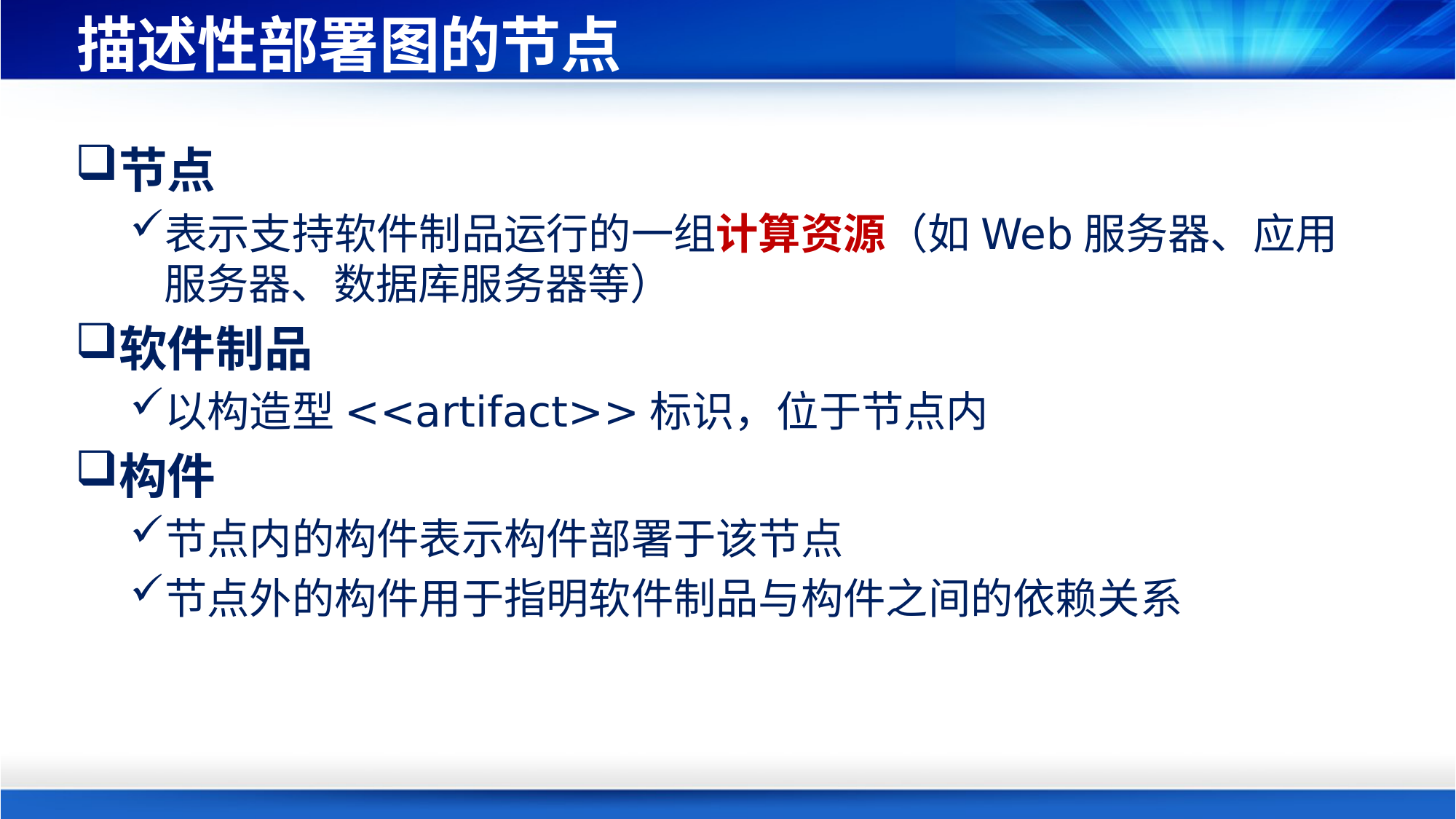

# 描述性部署图的节点
节点
表示支持软件制品运行的一组计算资源（如Web服务器、应用服务器、数据库服务器等）
软件制品
以构造型<<artifact>>标识，位于节点内
构件
节点内的构件表示构件部署于该节点
节点外的构件用于指明软件制品与构件之间的依赖关系